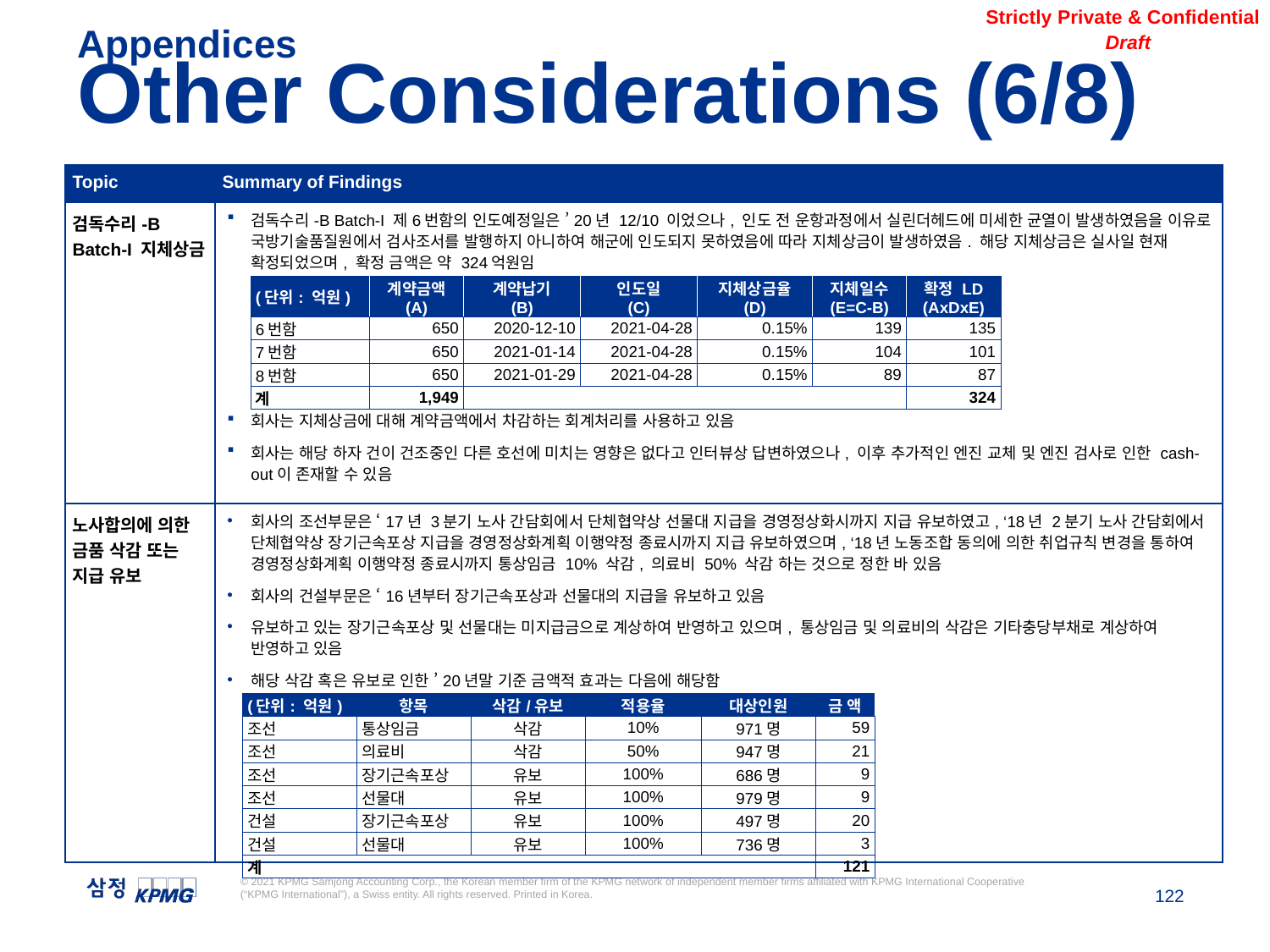

Appendices
Other Considerations (6/8)
| Topic | Summary of Findings |
| --- | --- |
| 검독수리-B Batch-I 지체상금 | 검독수리-B Batch-I 제6번함의 인도예정일은 ’20년 12/10 이었으나, 인도 전 운항과정에서 실린더헤드에 미세한 균열이 발생하였음을 이유로 국방기술품질원에서 검사조서를 발행하지 아니하여 해군에 인도되지 못하였음에 따라 지체상금이 발생하였음. 해당 지체상금은 실사일 현재 확정되었으며, 확정 금액은 약 324억원임 회사는 지체상금에 대해 계약금액에서 차감하는 회계처리를 사용하고 있음 회사는 해당 하자 건이 건조중인 다른 호선에 미치는 영향은 없다고 인터뷰상 답변하였으나, 이후 추가적인 엔진 교체 및 엔진 검사로 인한 cash-out이 존재할 수 있음 |
| 노사합의에 의한 금품 삭감 또는 지급 유보 | 회사의 조선부문은 ‘17년 3분기 노사 간담회에서 단체협약상 선물대 지급을 경영정상화시까지 지급 유보하였고, ‘18년 2분기 노사 간담회에서 단체협약상 장기근속포상 지급을 경영정상화계획 이행약정 종료시까지 지급 유보하였으며, ‘18년 노동조합 동의에 의한 취업규칙 변경을 통하여 경영정상화계획 이행약정 종료시까지 통상임금 10% 삭감, 의료비 50% 삭감 하는 것으로 정한 바 있음 회사의 건설부문은 ‘16년부터 장기근속포상과 선물대의 지급을 유보하고 있음 유보하고 있는 장기근속포상 및 선물대는 미지급금으로 계상하여 반영하고 있으며, 통상임금 및 의료비의 삭감은 기타충당부채로 계상하여 반영하고 있음 해당 삭감 혹은 유보로 인한 ’20년말 기준 금액적 효과는 다음에 해당함 |
| (단위: 억원) | 계약금액 (A) | 계약납기 (B) | 인도일 (C) | 지체상금율 (D) | 지체일수 (E=C-B) | 확정 LD (AxDxE) |
| --- | --- | --- | --- | --- | --- | --- |
| 6번함 | 650 | 2020-12-10 | 2021-04-28 | 0.15% | 139 | 135 |
| 7번함 | 650 | 2021-01-14 | 2021-04-28 | 0.15% | 104 | 101 |
| 8번함 | 650 | 2021-01-29 | 2021-04-28 | 0.15% | 89 | 87 |
| 계 | 1,949 |  |  |  |  | 324 |
| (단위: 억원) | 항목 | 삭감/유보 | 적용율 | 대상인원 | 금 액 |
| --- | --- | --- | --- | --- | --- |
| 조선 | 통상임금 | 삭감 | 10% | 971명 | 59 |
| 조선 | 의료비 | 삭감 | 50% | 947명 | 21 |
| 조선 | 장기근속포상 | 유보 | 100% | 686명 | 9 |
| 조선 | 선물대 | 유보 | 100% | 979명 | 9 |
| 건설 | 장기근속포상 | 유보 | 100% | 497명 | 20 |
| 건설 | 선물대 | 유보 | 100% | 736명 | 3 |
| 계 |  |  |  |  | 121 |